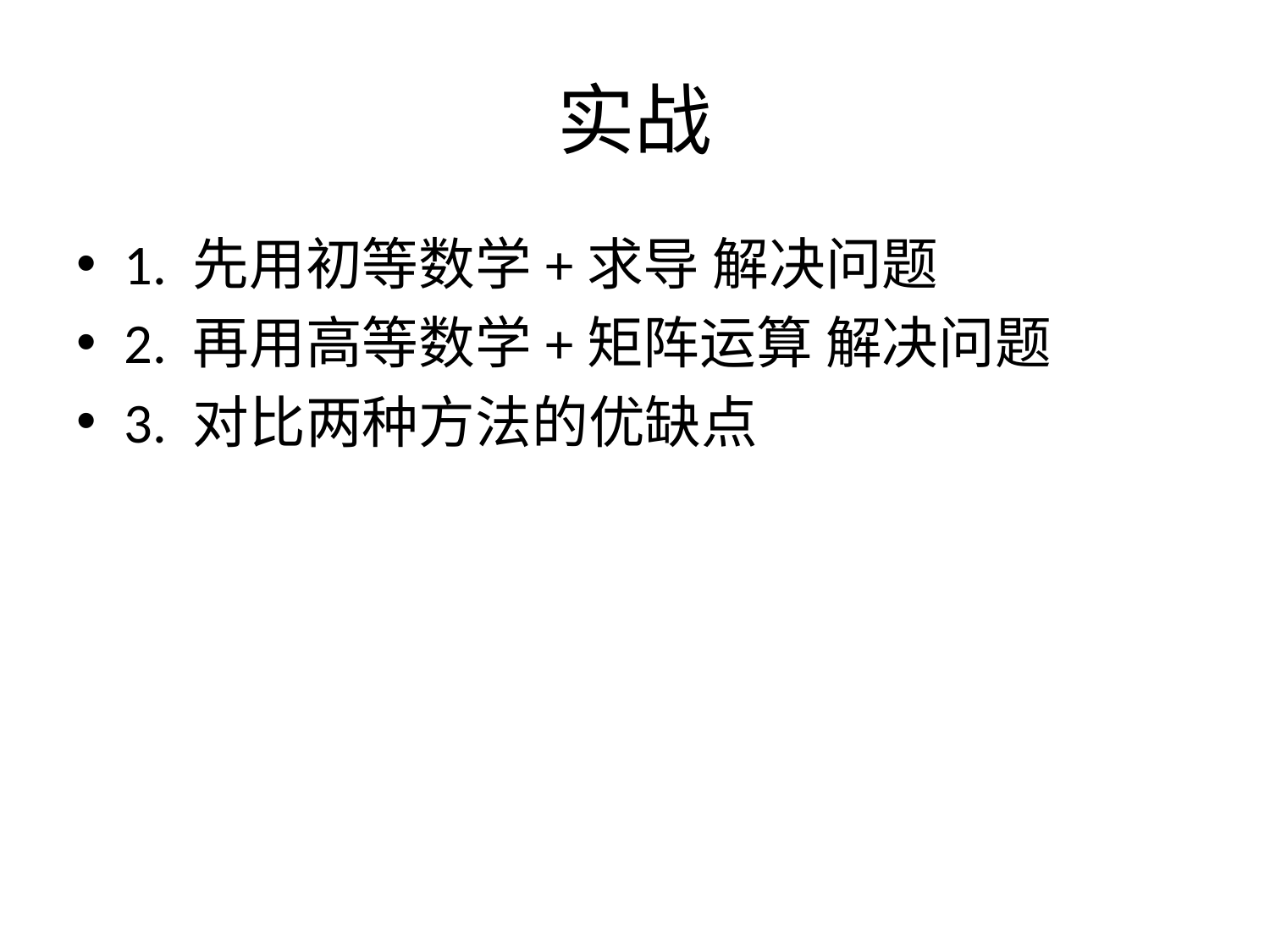

# 实战
1. 先用初等数学+求导 解决问题
2. 再用高等数学+矩阵运算 解决问题
3. 对比两种方法的优缺点